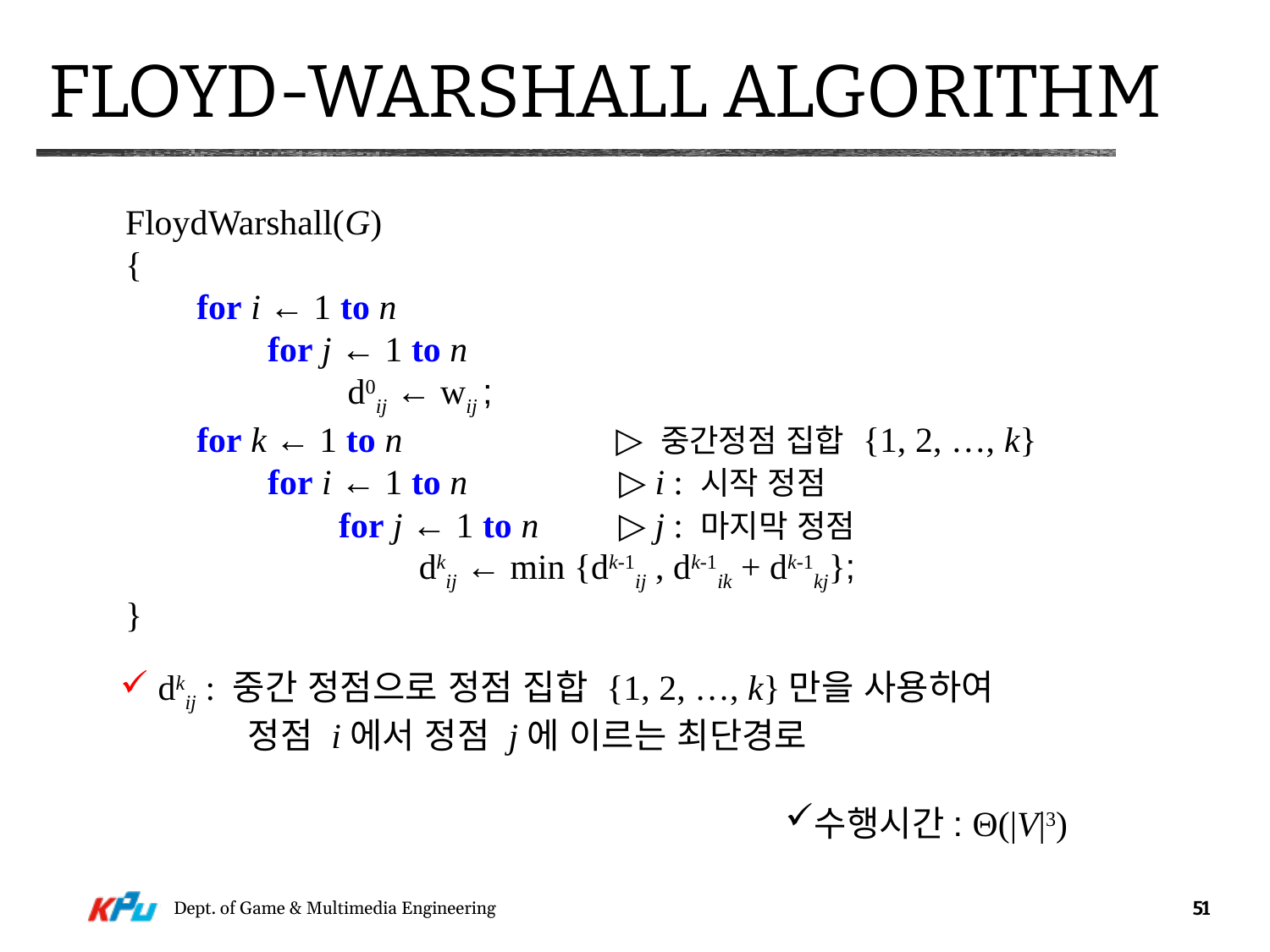

# Floyd-Warshall Algorithm

FloydWarshall(G)
{
        for i ← 1 to n
                for j ← 1 to n
                         d0ij ← wij ;
        for k ← 1 to n                        ▷ 중간정점 집합 {1, 2, …, k}
                for i ← 1 to n                 ▷ i : 시작 정점
                        for j ← 1 to n         ▷ j : 마지막 정점
                                 dkij ← min {dk-1ij , dk-1ik + dk-1kj};
}
 dkij : 중간 정점으로 정점 집합 {1, 2, …, k}만을 사용하여
            정점 i에서 정점 j에 이르는 최단경로
수행시간: Θ(|V|3)
Dept. of Game & Multimedia Engineering
51